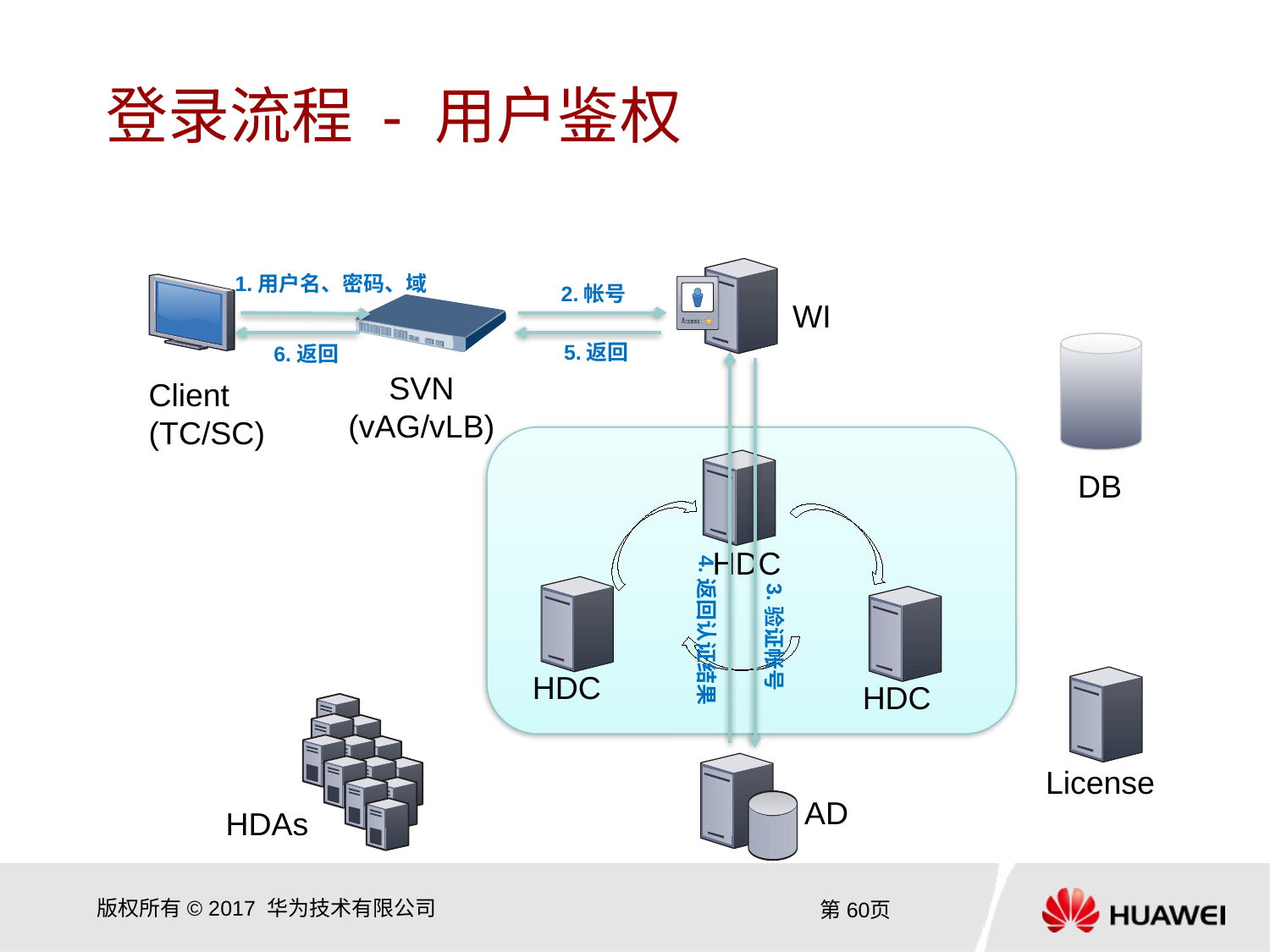

# 登录流程 - 用户鉴权

1.用户名、密码、域

2.帐号

WI

5.返回

6.返回
SVN
(vAG/vLB)
Client
(TC/SC)

DB

HDC

3.验证帐号
4.返回认证结果

HDC

HDC

License

AD
HDAs